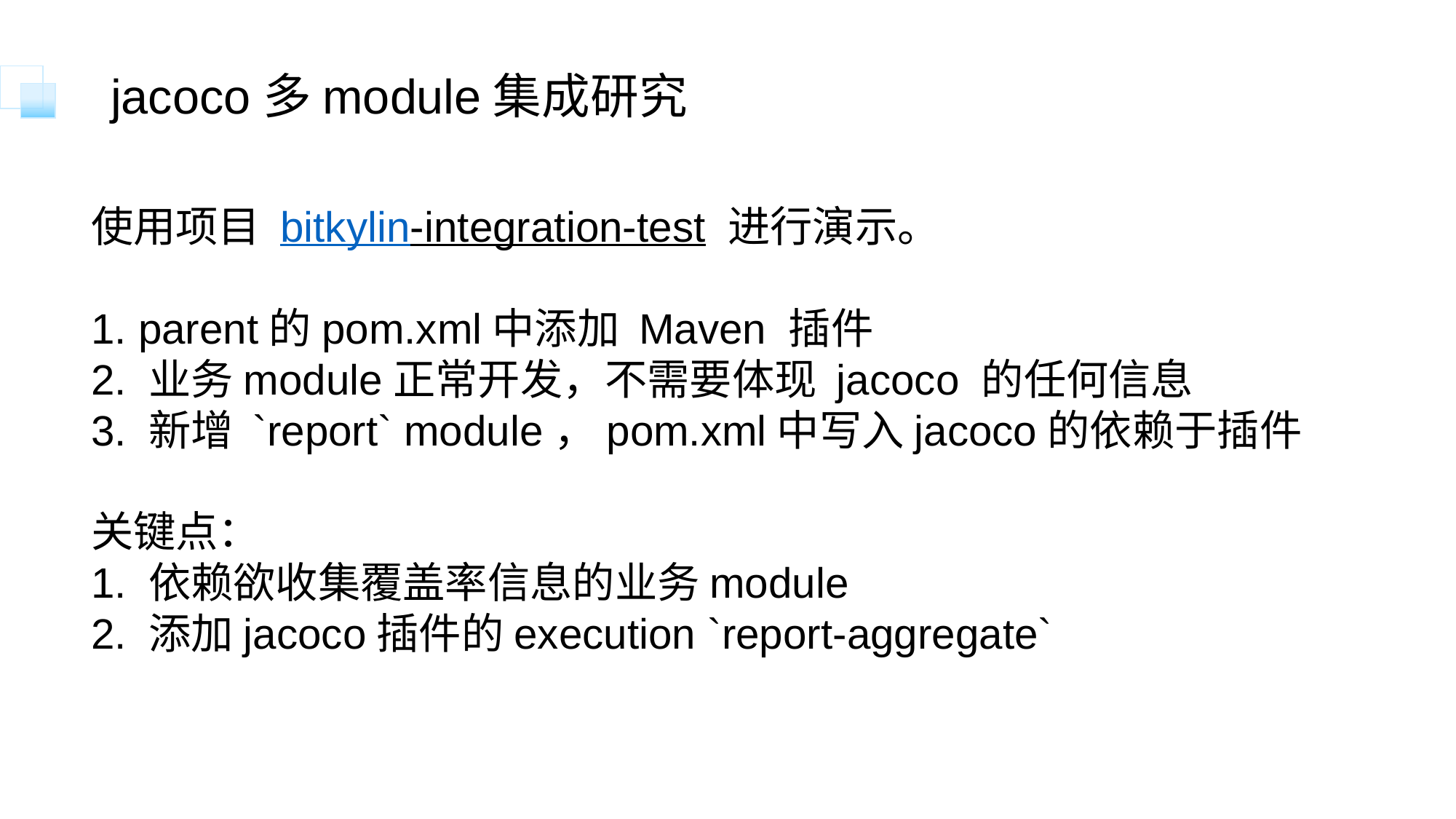

# jacoco多module集成研究
使用项目 bitkylin-integration-test 进行演示。

1. parent的pom.xml中添加 Maven 插件
2. 业务module正常开发，不需要体现 jacoco 的任何信息
3. 新增 `report` module，pom.xml中写入jacoco的依赖于插件

关键点：
1. 依赖欲收集覆盖率信息的业务module
2. 添加jacoco插件的execution `report-aggregate`